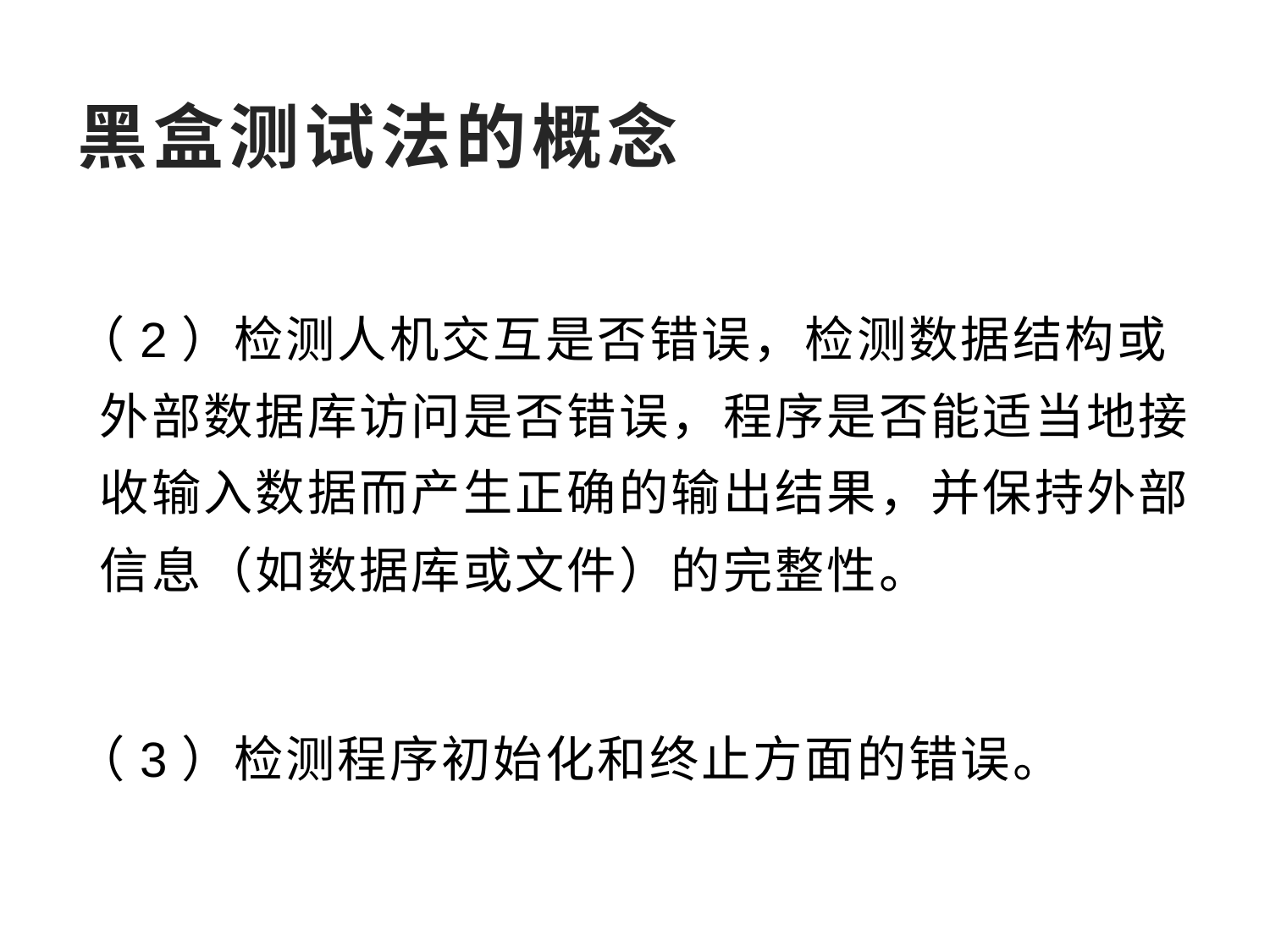

# 黑盒测试法的概念

（2）检测人机交互是否错误，检测数据结构或外部数据库访问是否错误，程序是否能适当地接收输入数据而产生正确的输出结果，并保持外部信息（如数据库或文件）的完整性。

（3）检测程序初始化和终止方面的错误。